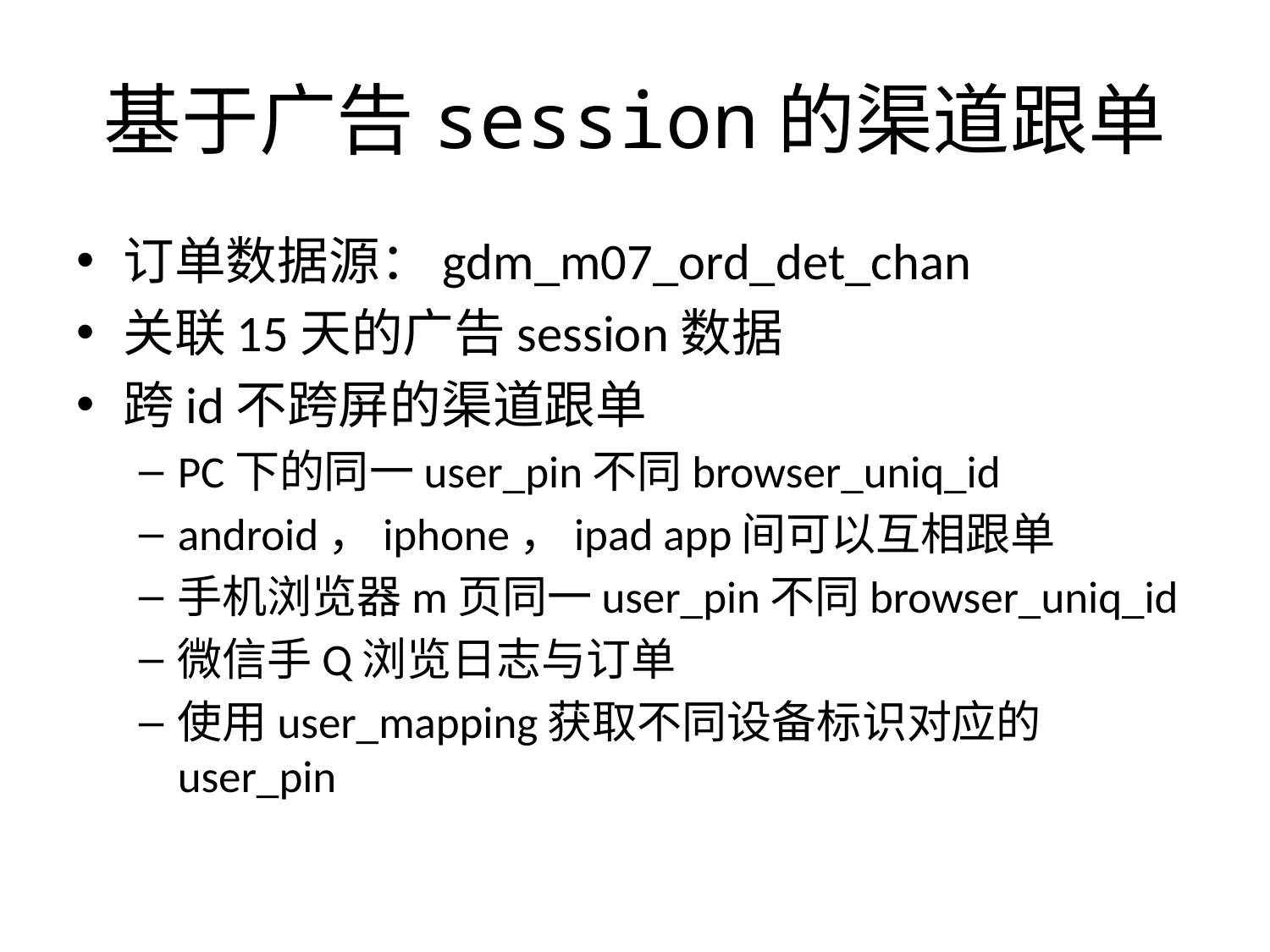

# 基于广告session的渠道跟单
订单数据源：gdm_m07_ord_det_chan
关联15天的广告session数据
跨id不跨屏的渠道跟单
PC下的同一user_pin不同browser_uniq_id
android，iphone，ipad app间可以互相跟单
手机浏览器m页同一user_pin不同browser_uniq_id
微信手Q浏览日志与订单
使用user_mapping获取不同设备标识对应的user_pin